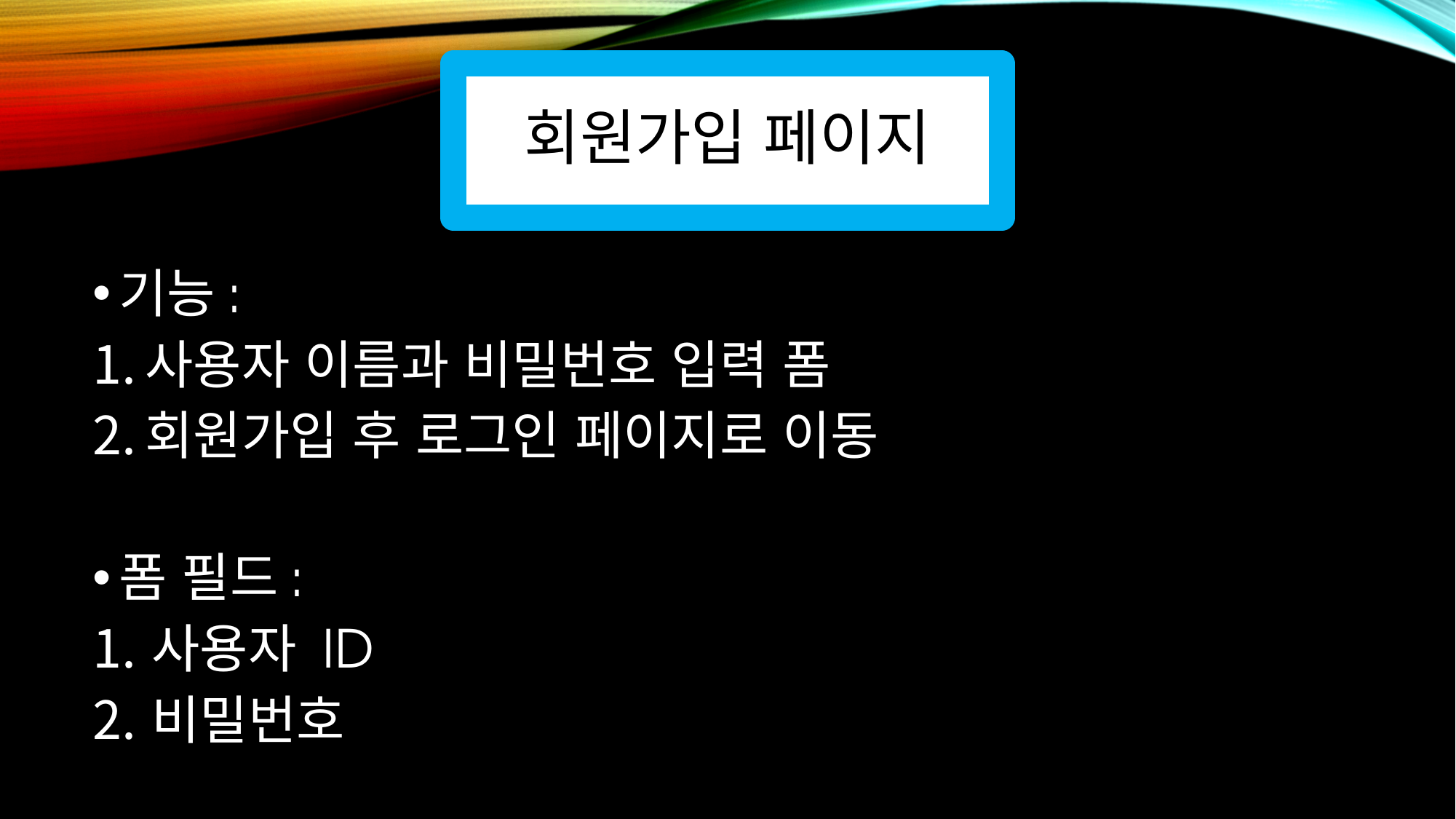

# 회원가입 페이지
기능:
사용자 이름과 비밀번호 입력 폼
회원가입 후 로그인 페이지로 이동

폼 필드:
사용자 ID
비밀번호